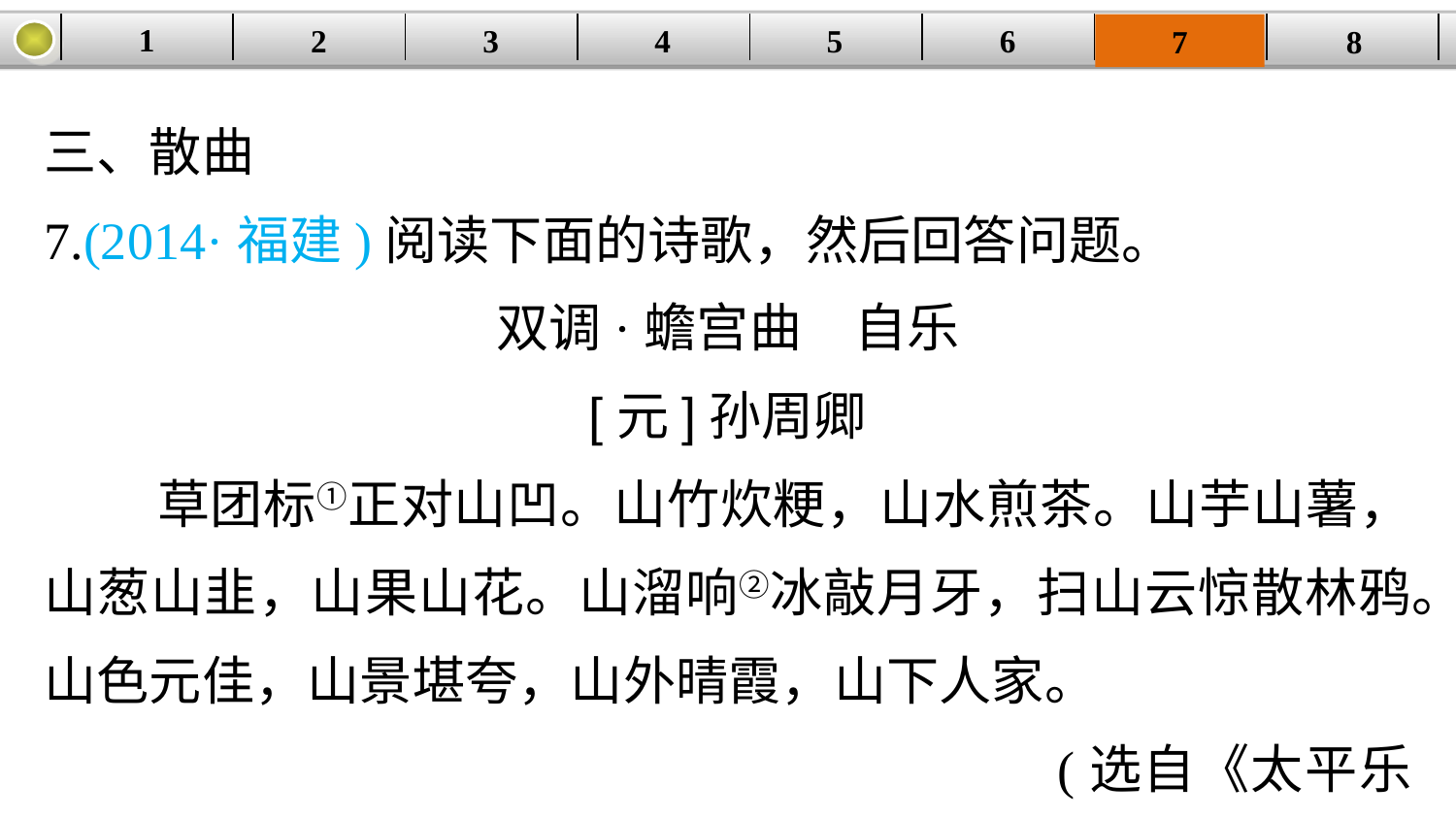

1
2
3
4
|  |  |  |  |  |  |  |  |
| --- | --- | --- | --- | --- | --- | --- | --- |
5
6
7
8

三、散曲
7.(2014·福建)阅读下面的诗歌，然后回答问题。
双调·蟾宫曲　自乐
[元]孙周卿
        草团标①正对山凹。山竹炊粳，山水煎茶。山芋山薯，山葱山韭，山果山花。山溜响②冰敲月牙，扫山云惊散林鸦。山色元佳，山景堪夸，山外晴霞，山下人家。
                                                                      (选自《太平乐府》)